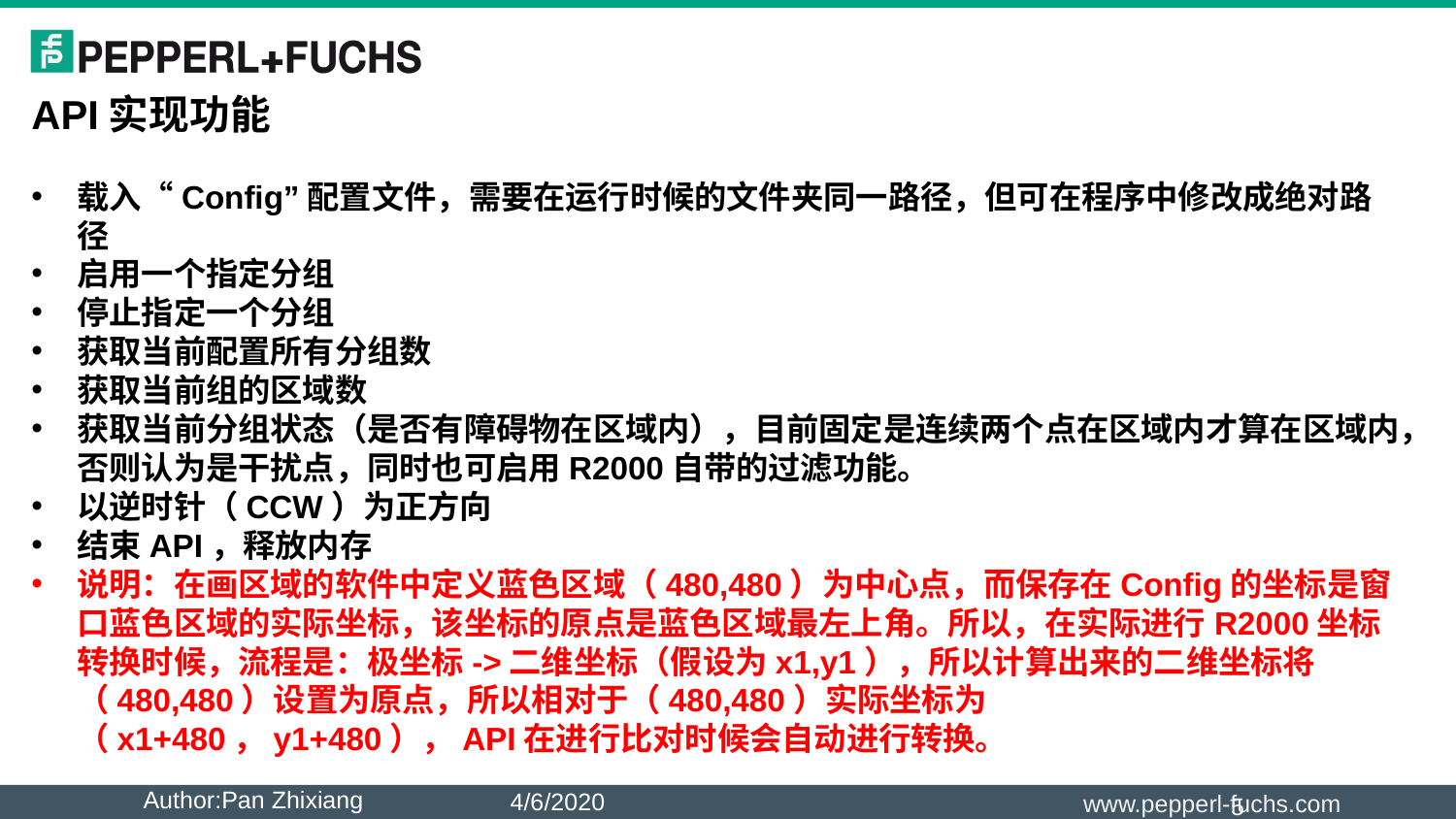

API实现功能

载入“Config”配置文件，需要在运行时候的文件夹同一路径，但可在程序中修改成绝对路径
启用一个指定分组
停止指定一个分组
获取当前配置所有分组数
获取当前组的区域数
获取当前分组状态（是否有障碍物在区域内），目前固定是连续两个点在区域内才算在区域内，否则认为是干扰点，同时也可启用R2000自带的过滤功能。
以逆时针（CCW）为正方向
结束API，释放内存
说明：在画区域的软件中定义蓝色区域（480,480）为中心点，而保存在Config的坐标是窗口蓝色区域的实际坐标，该坐标的原点是蓝色区域最左上角。所以，在实际进行R2000坐标转换时候，流程是：极坐标->二维坐标（假设为x1,y1），所以计算出来的二维坐标将（480,480）设置为原点，所以相对于（480,480）实际坐标为（x1+480，y1+480），API在进行比对时候会自动进行转换。
#
4/6/2020
Author:Pan Zhixiang
5